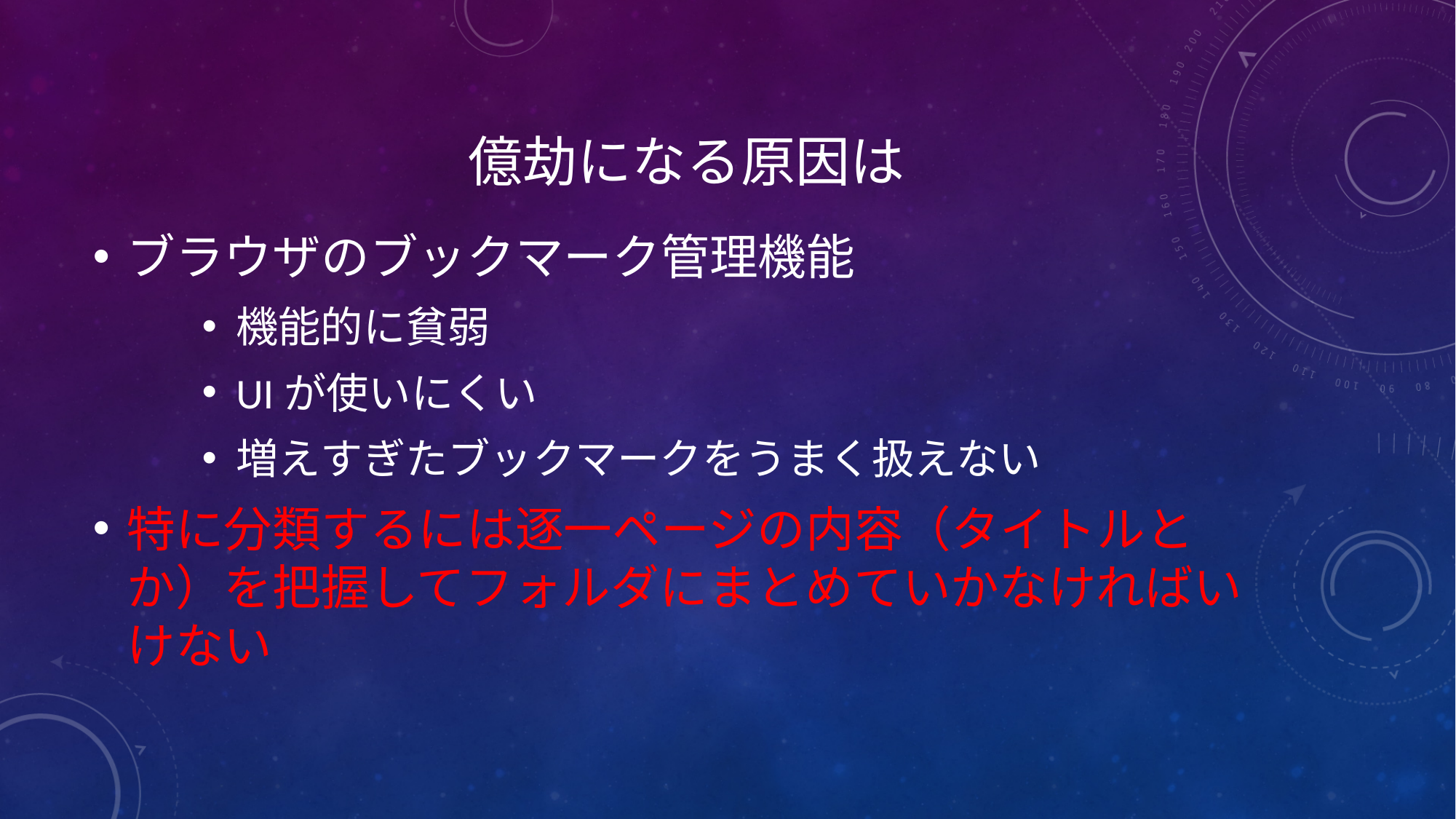

# 億劫になる原因は
ブラウザのブックマーク管理機能
機能的に貧弱
UIが使いにくい
増えすぎたブックマークをうまく扱えない
特に分類するには逐一ページの内容（タイトルとか）を把握してフォルダにまとめていかなければいけない